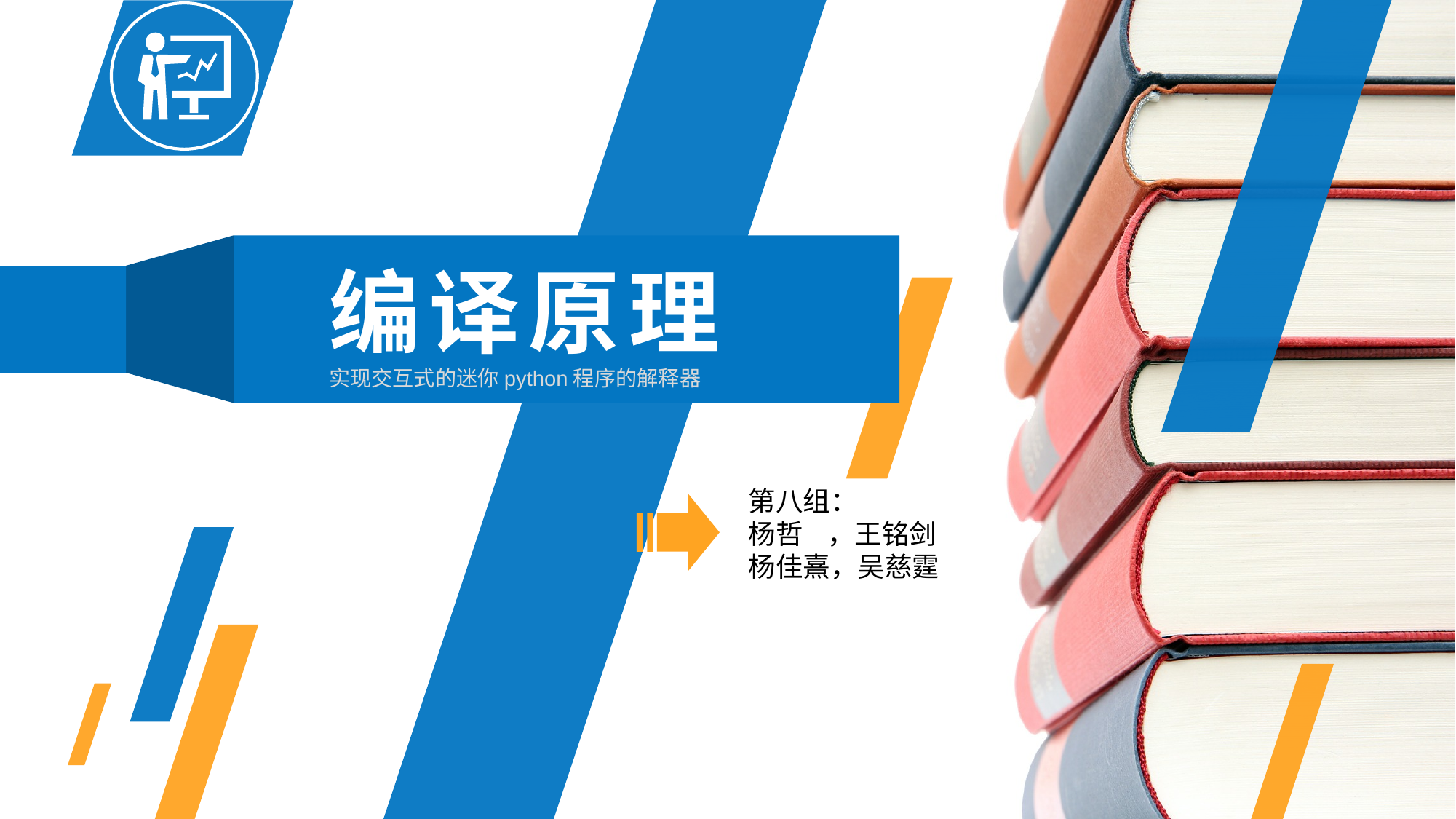

编译原理

实现交互式的迷你python程序的解释器
第八组：
杨哲    ，王铭剑
杨佳熹，吴慈霆